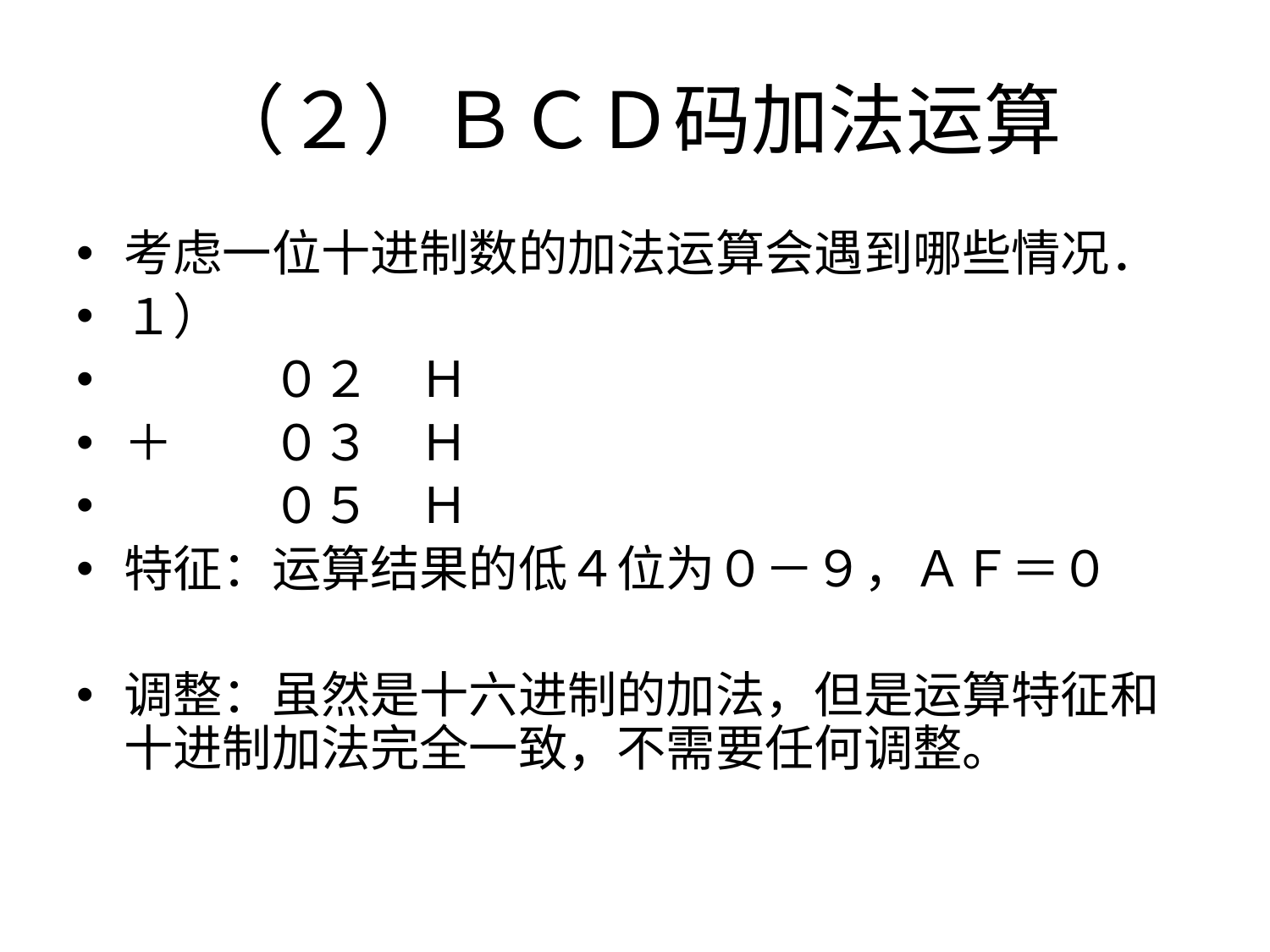

# （２）ＢＣＤ码加法运算
考虑一位十进制数的加法运算会遇到哪些情况．
１）
　　　０２　Ｈ
＋　　０３　Ｈ
　　　０５　Ｈ
特征：运算结果的低４位为０－９，ＡＦ＝０

调整：虽然是十六进制的加法，但是运算特征和十进制加法完全一致，不需要任何调整。